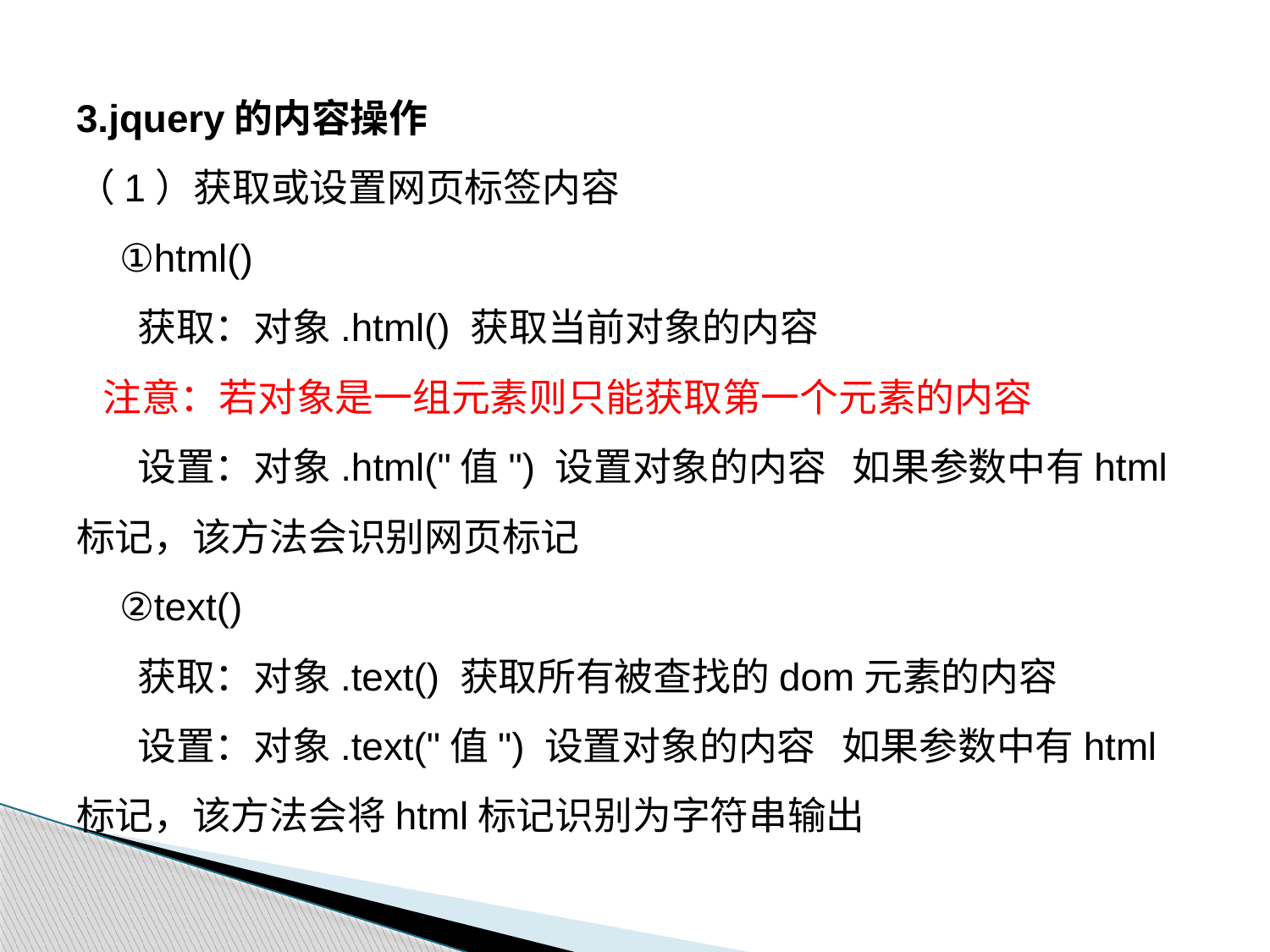

3.jquery的内容操作
（1）获取或设置网页标签内容
    ①html()
      获取：对象.html() 获取当前对象的内容
  注意：若对象是一组元素则只能获取第一个元素的内容
      设置：对象.html("值") 设置对象的内容   如果参数中有html标记，该方法会识别网页标记
    ②text()
      获取：对象.text() 获取所有被查找的dom元素的内容
      设置：对象.text("值") 设置对象的内容   如果参数中有html标记，该方法会将html标记识别为字符串输出